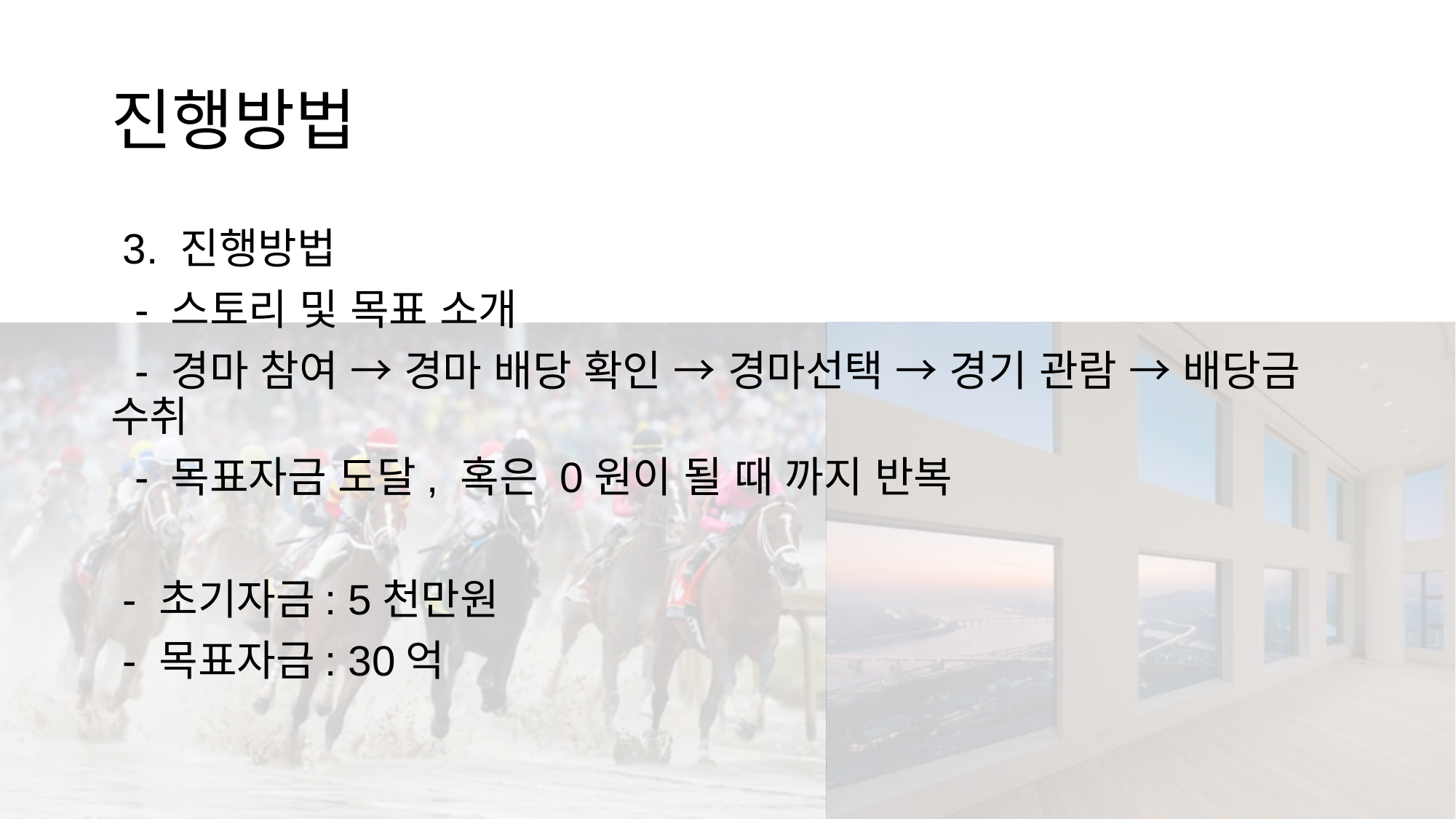

# 진행방법
 3. 진행방법
  - 스토리 및 목표 소개
  - 경마 참여 → 경마 배당 확인 → 경마선택 → 경기 관람 → 배당금 수취
  - 목표자금 도달, 혹은 0원이 될 때 까지 반복

 - 초기자금: 5천만원
 - 목표자금: 30억